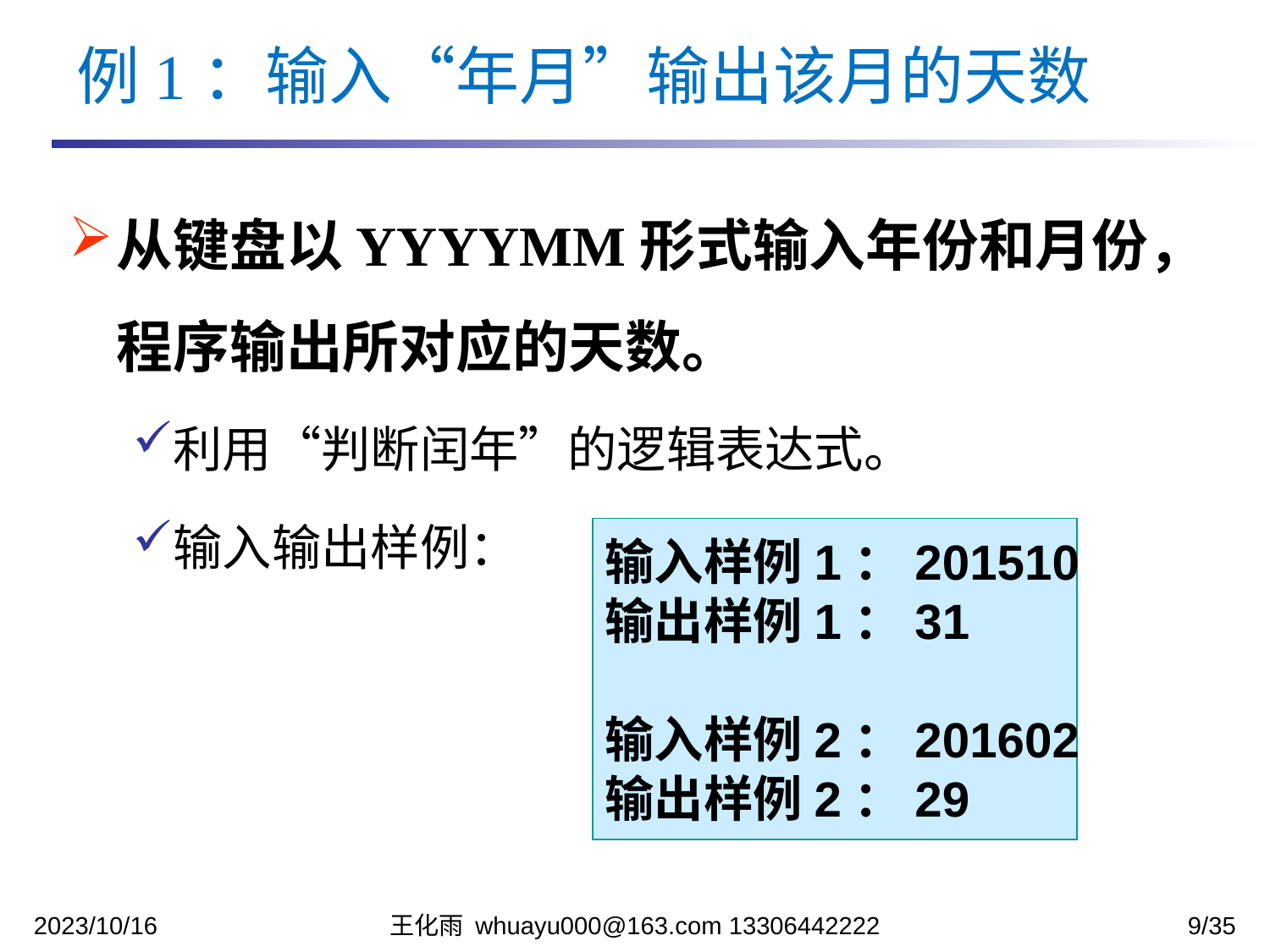

例1：输入“年月”输出该月的天数
从键盘以YYYYMM形式输入年份和月份，程序输出所对应的天数。
利用“判断闰年”的逻辑表达式。
输入输出样例：
输入样例1：201510
输出样例1：31

输入样例2：201602
输出样例2：29
2023/10/16
王化雨 whuayu000@163.com 13306442222
9/35